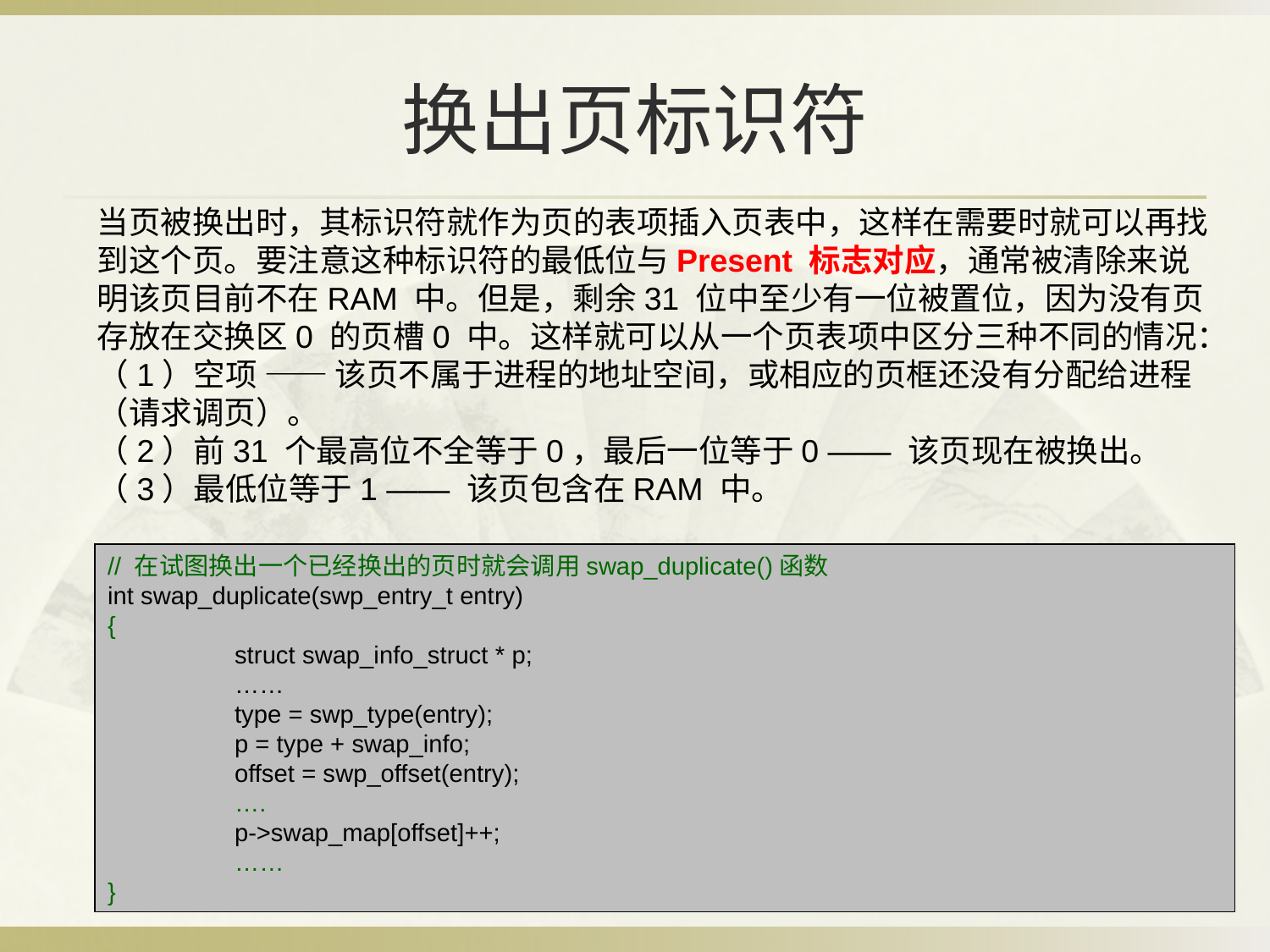

BBAAD9C20180234D78810CEA56E0B6D0E2B9B20918E83B70A6D98F34B1082BBC3B4CB53861613B0222C92008C846A8EC6DF921DA91D02BB11B4DC25E387E20DC24F5093D372C66F764BF29976F2244E727F1E0367CA8D314A8D6A1982F006CC8D8F62991BE0
# 换出页标识符
当页被换出时，其标识符就作为页的表项插入页表中，这样在需要时就可以再找到这个页。要注意这种标识符的最低位与Present 标志对应，通常被清除来说明该页目前不在RAM 中。但是，剩余31 位中至少有一位被置位，因为没有页存放在交换区0 的页槽0 中。这样就可以从一个页表项中区分三种不同的情况：
（1）空项 —— 该页不属于进程的地址空间，或相应的页框还没有分配给进程（请求调页）。
（2）前31 个最高位不全等于0，最后一位等于0 —— 该页现在被换出。
（3）最低位等于1 —— 该页包含在RAM 中。
// 在试图换出一个已经换出的页时就会调用swap_duplicate()函数
int swap_duplicate(swp_entry_t entry)
{
	struct swap_info_struct * p;
	……
	type = swp_type(entry);
	p = type + swap_info;
	offset = swp_offset(entry);
	….
	p->swap_map[offset]++;
	……
}